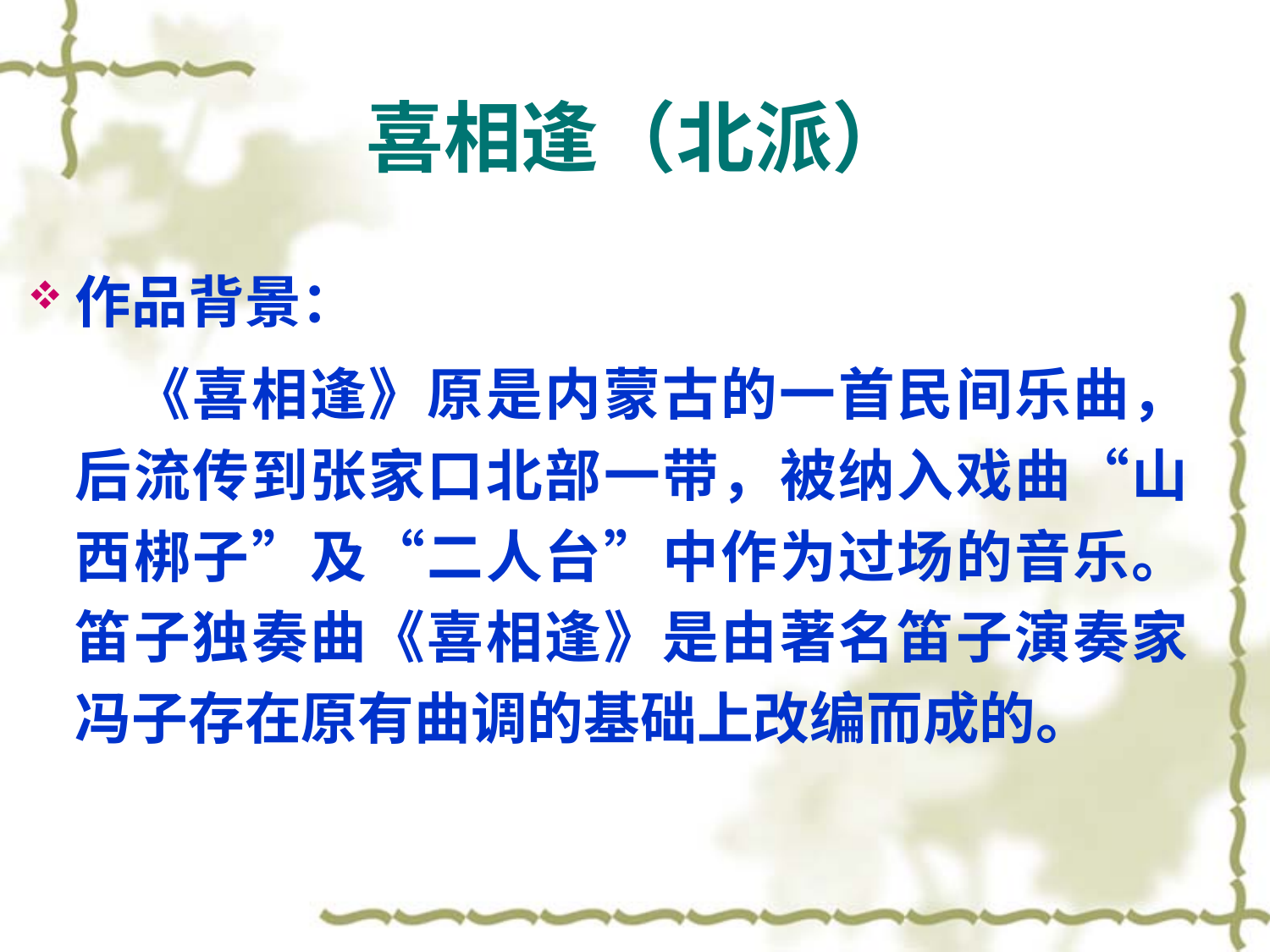

# 喜相逢（北派）
作品背景：
      《喜相逢》原是内蒙古的一首民间乐曲，后流传到张家口北部一带，被纳入戏曲“山西梆子”及“二人台”中作为过场的音乐。笛子独奏曲《喜相逢》是由著名笛子演奏家冯子存在原有曲调的基础上改编而成的。